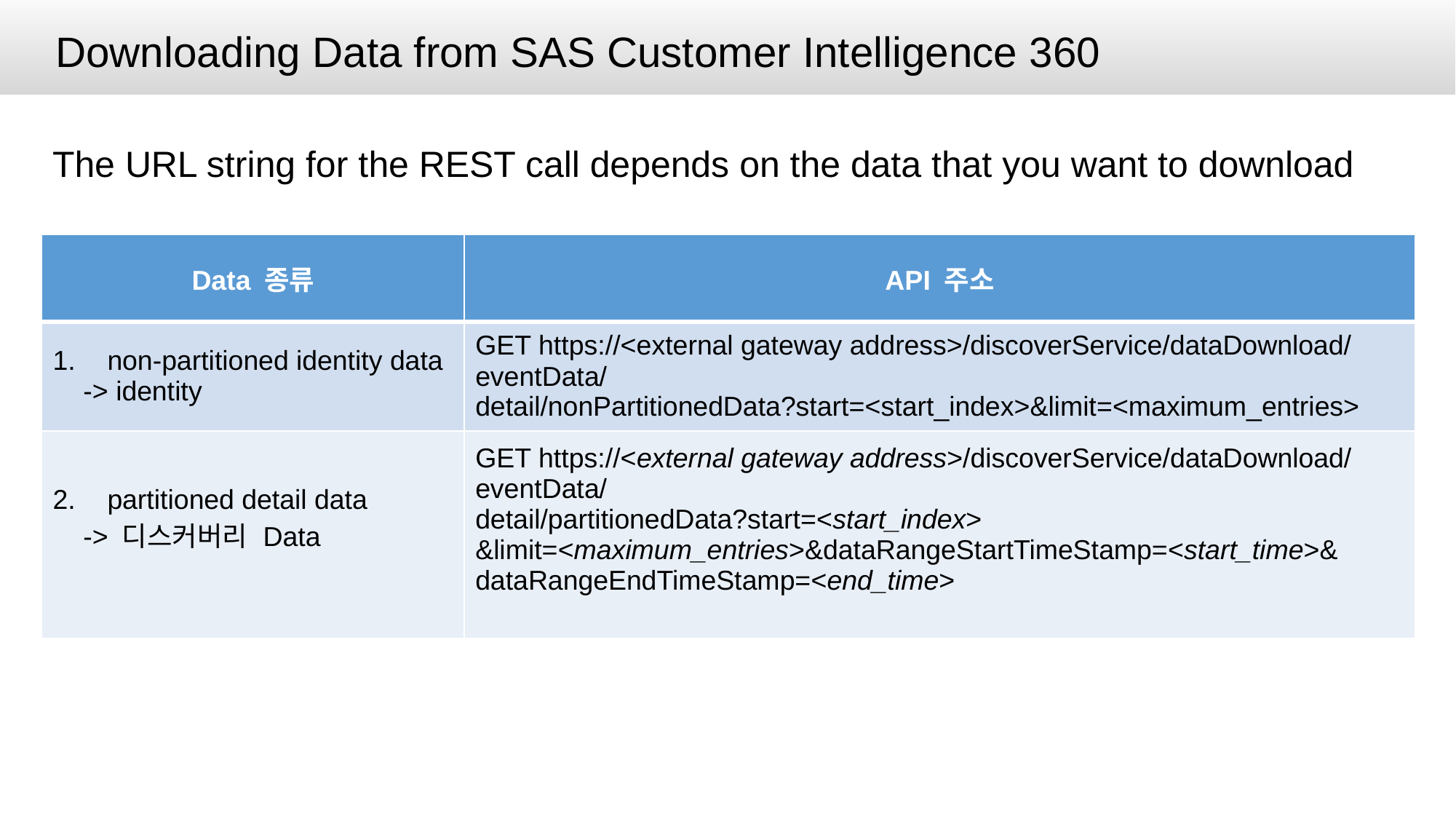

Downloading Data from SAS Customer Intelligence 360
The URL string for the REST call depends on the data that you want to download
| Data 종류 | API 주소 |
| --- | --- |
| non-partitioned identity data -> identity | GET https://<external gateway address>/discoverService/dataDownload/eventData/ detail/nonPartitionedData?start=<start\_index>&limit=<maximum\_entries> |
| partitioned detail data -> 디스커버리 Data | GET https://<external gateway address>/discoverService/dataDownload/eventData/ detail/partitionedData?start=<start\_index> &limit=<maximum\_entries>&dataRangeStartTimeStamp=<start\_time>& dataRangeEndTimeStamp=<end\_time> |